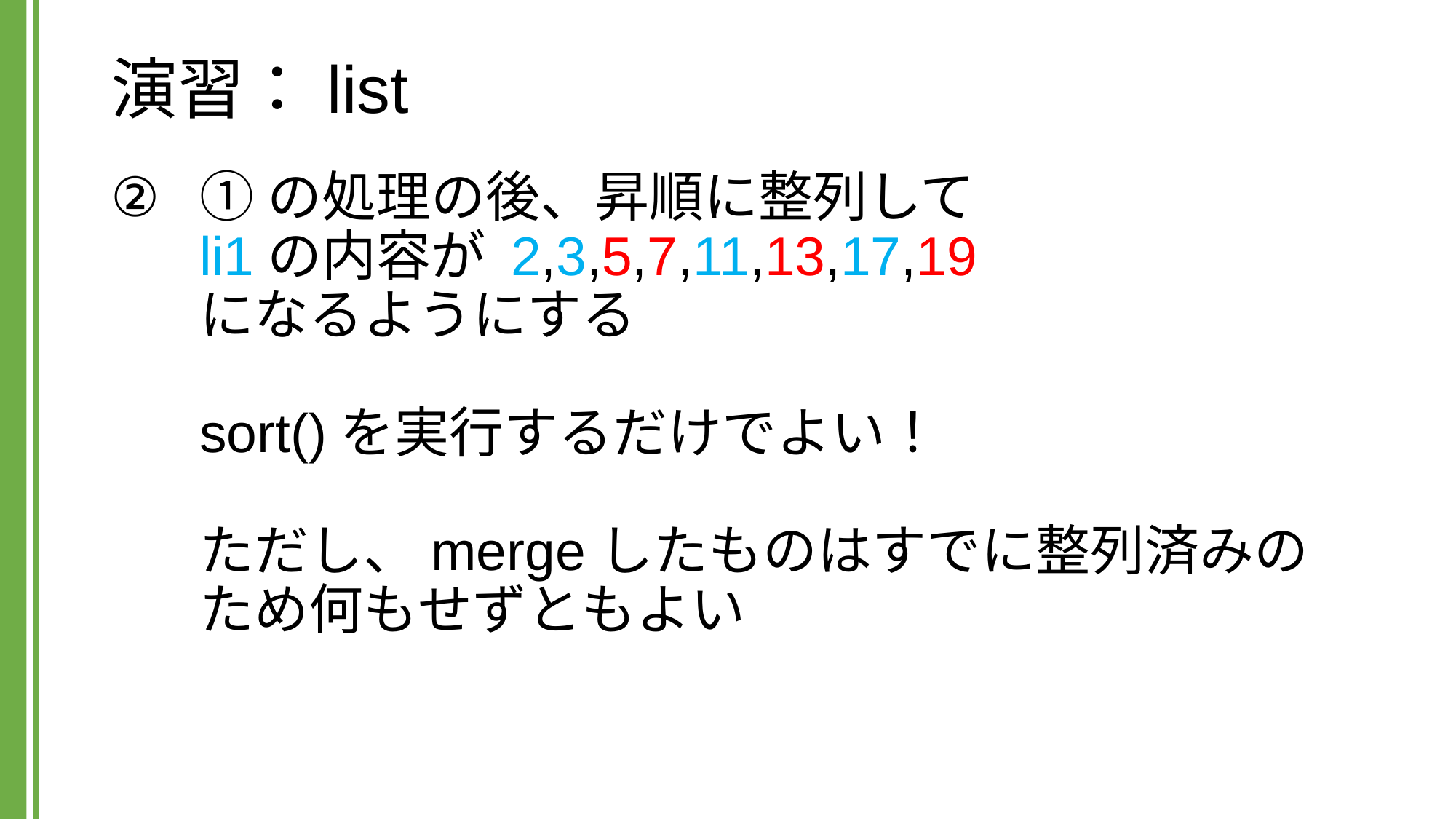

# 演習：list
①の処理の後、昇順に整列して
li1の内容が 2,3,5,7,11,13,17,19
になるようにする
sort()を実行するだけでよい！
ただし、mergeしたものはすでに整列済みのため何もせずともよい